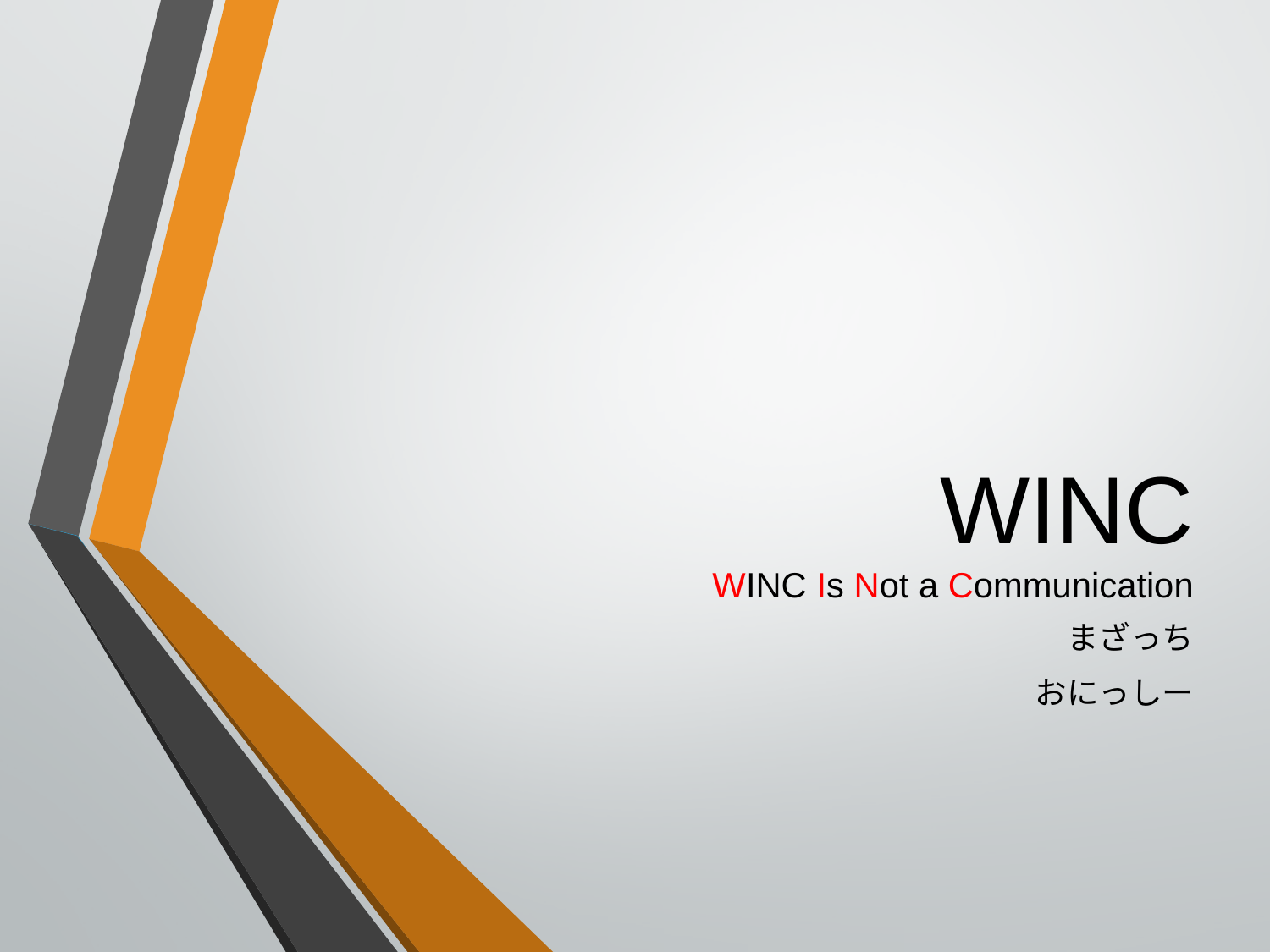

# WINC WINC Is Not a Communication
まざっち
おにっしー